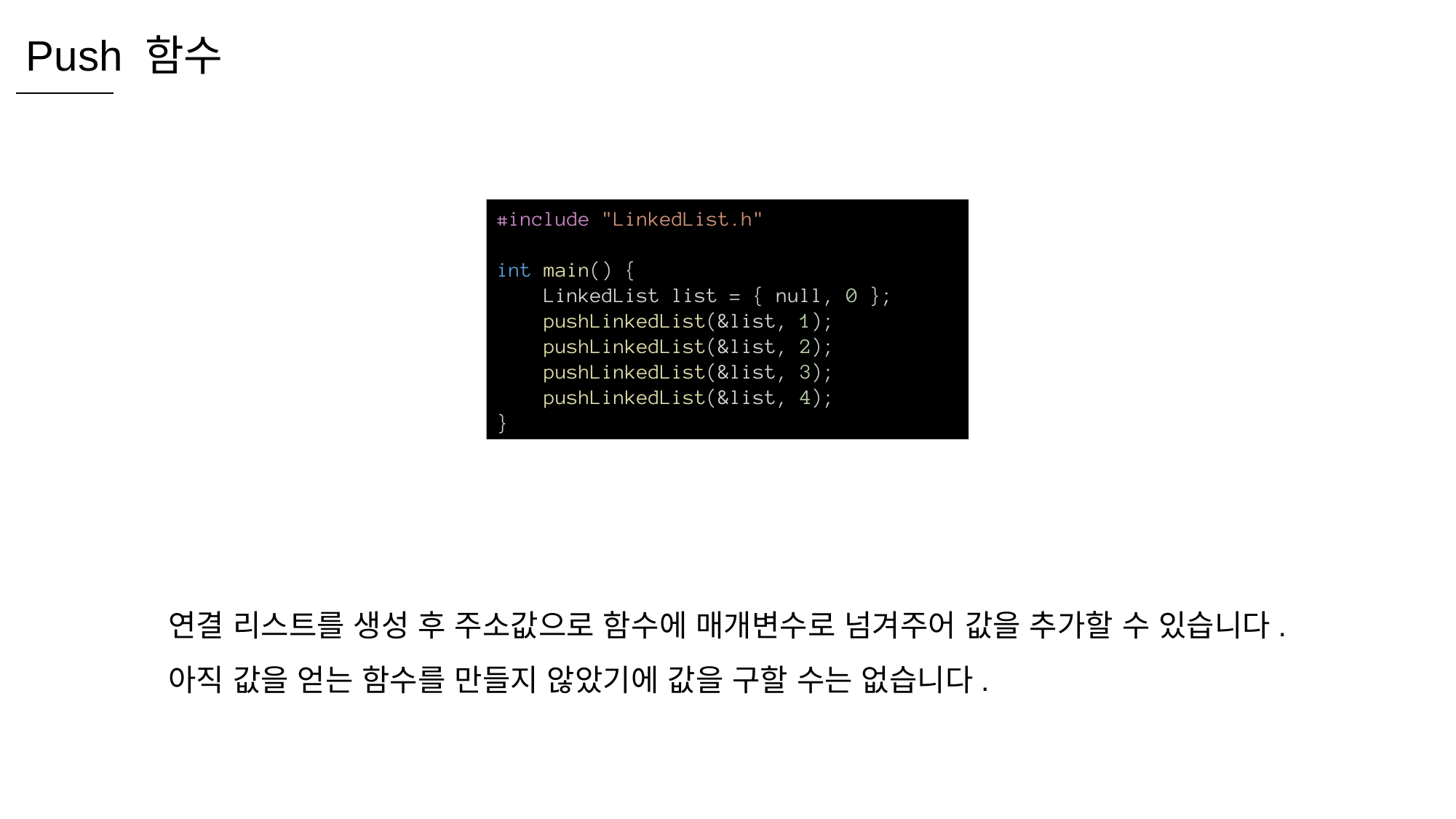

Push 함수
#include "LinkedList.h"
int main() {
    LinkedList list = { null, 0 };
    pushLinkedList(&list, 1);
    pushLinkedList(&list, 2);
    pushLinkedList(&list, 3);
    pushLinkedList(&list, 4);
}
연결 리스트를 생성 후 주소값으로 함수에 매개변수로 넘겨주어 값을 추가할 수 있습니다.
아직 값을 얻는 함수를 만들지 않았기에 값을 구할 수는 없습니다.